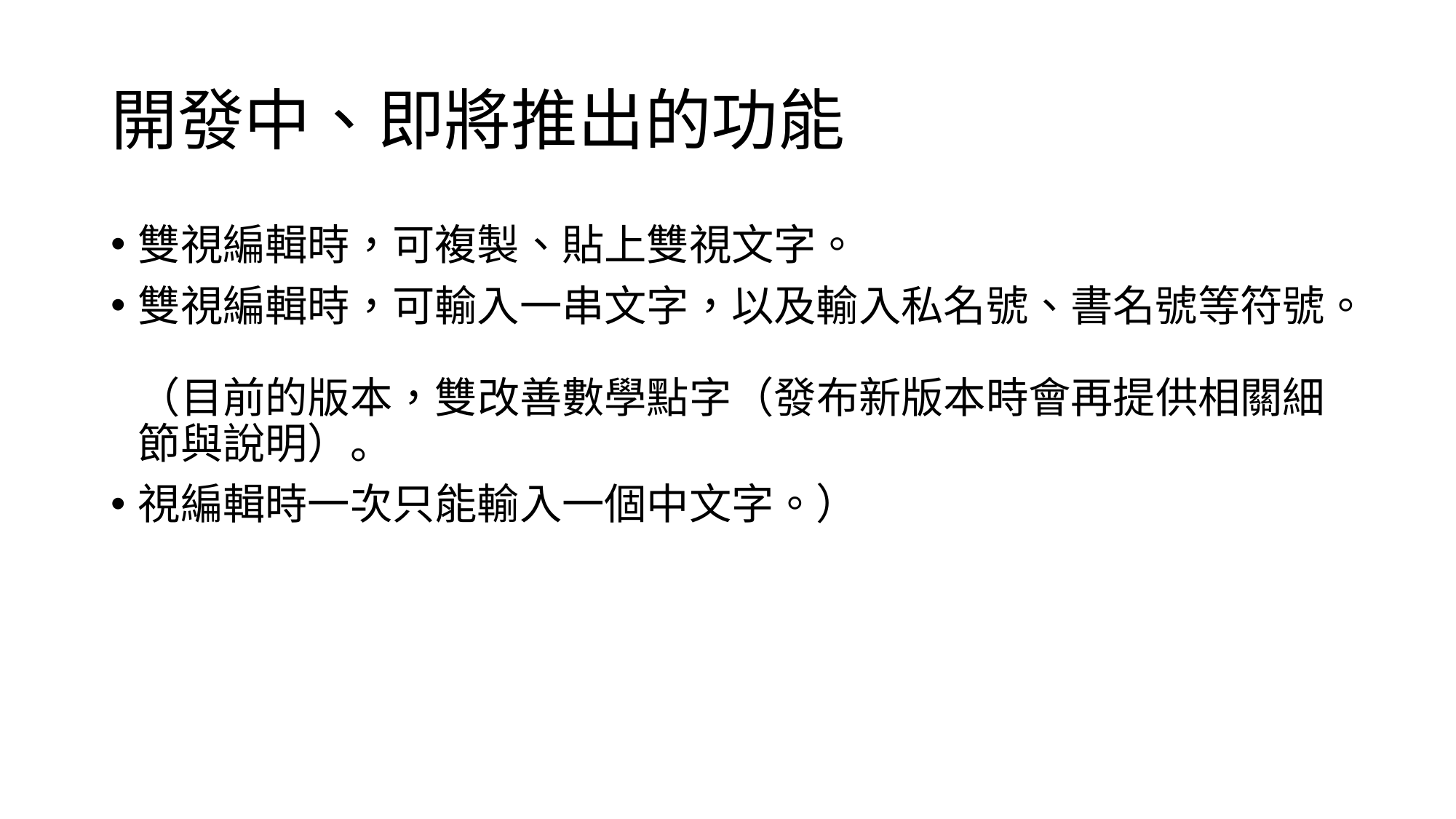

# 開發中、即將推出的功能
雙視編輯時，可複製、貼上雙視文字。
雙視編輯時，可輸入一串文字，以及輸入私名號、書名號等符號。
（目前的版本，雙改善數學點字（發布新版本時會再提供相關細節與說明）。
視編輯時一次只能輸入一個中文字。）